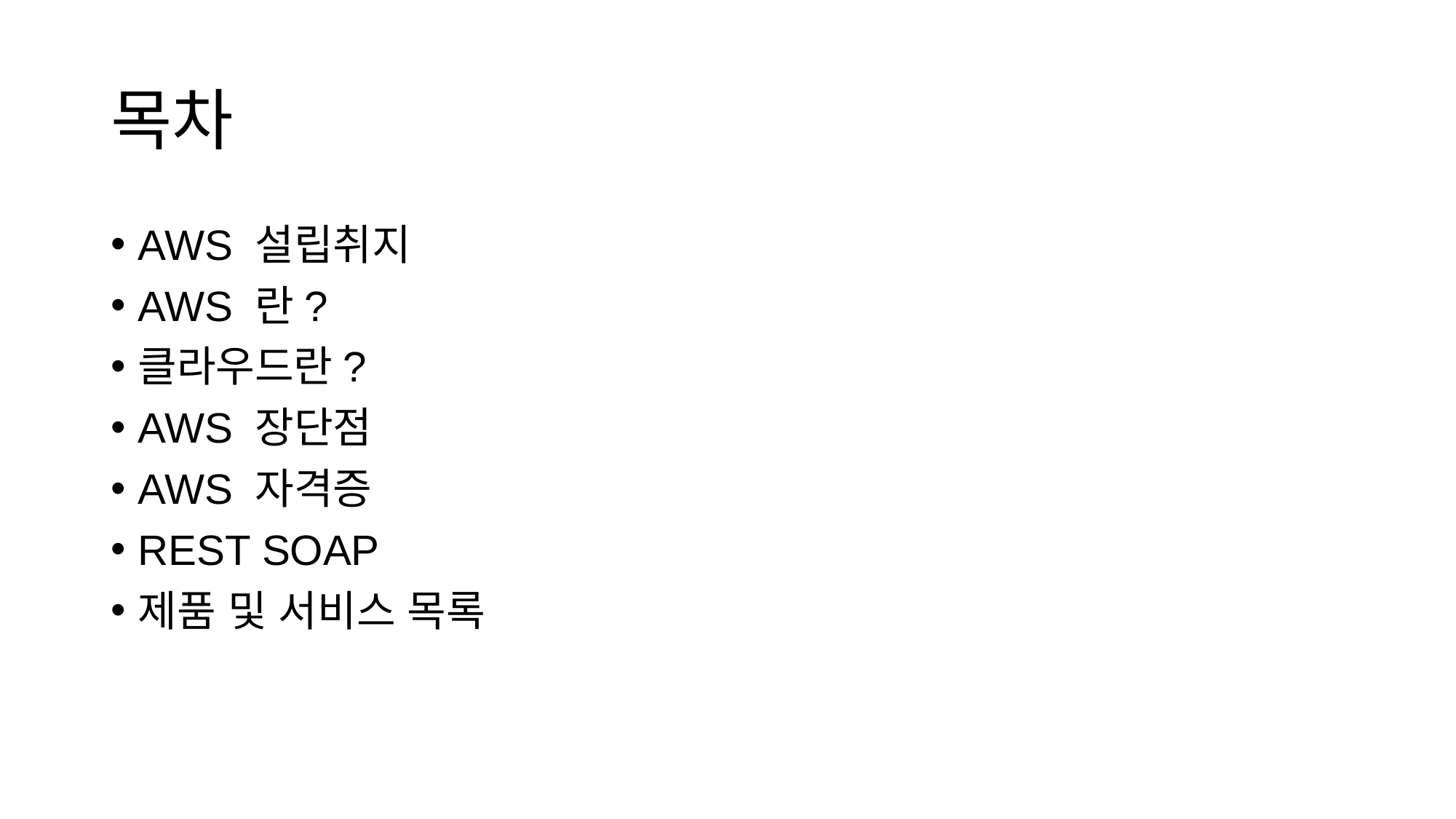

# 목차
AWS 설립취지
AWS 란?
클라우드란?
AWS 장단점
AWS 자격증
REST SOAP
제품 및 서비스 목록